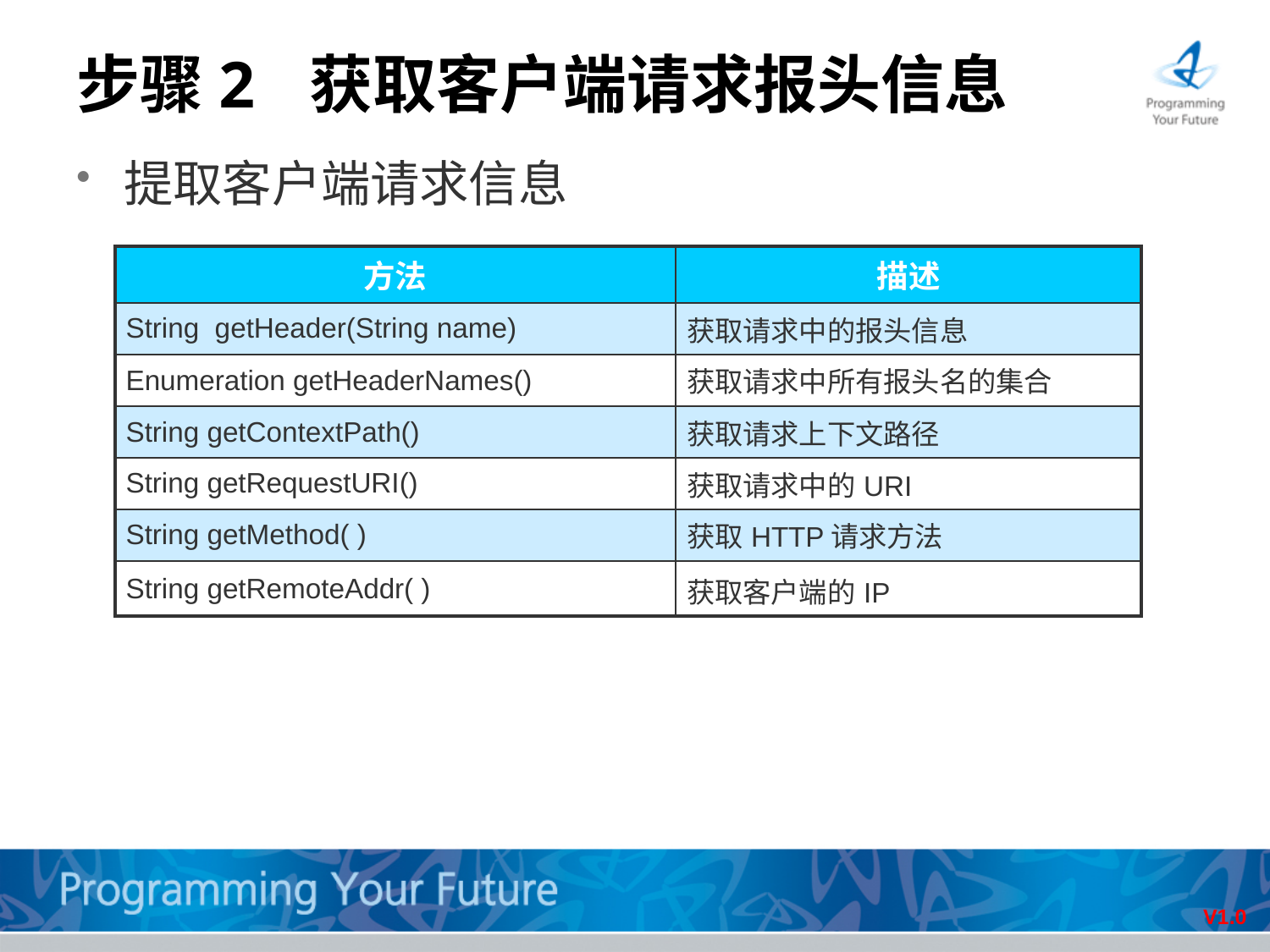

# 步骤2 获取客户端请求报头信息
提取客户端请求信息

| 方法 | 描述 |
| --- | --- |
| String getHeader(String name) | 获取请求中的报头信息 |
| Enumeration getHeaderNames() | 获取请求中所有报头名的集合 |
| String getContextPath() | 获取请求上下文路径 |
| String getRequestURI() | 获取请求中的URI |
| String getMethod( ) | 获取HTTP请求方法 |
| String getRemoteAddr( ) | 获取客户端的IP |